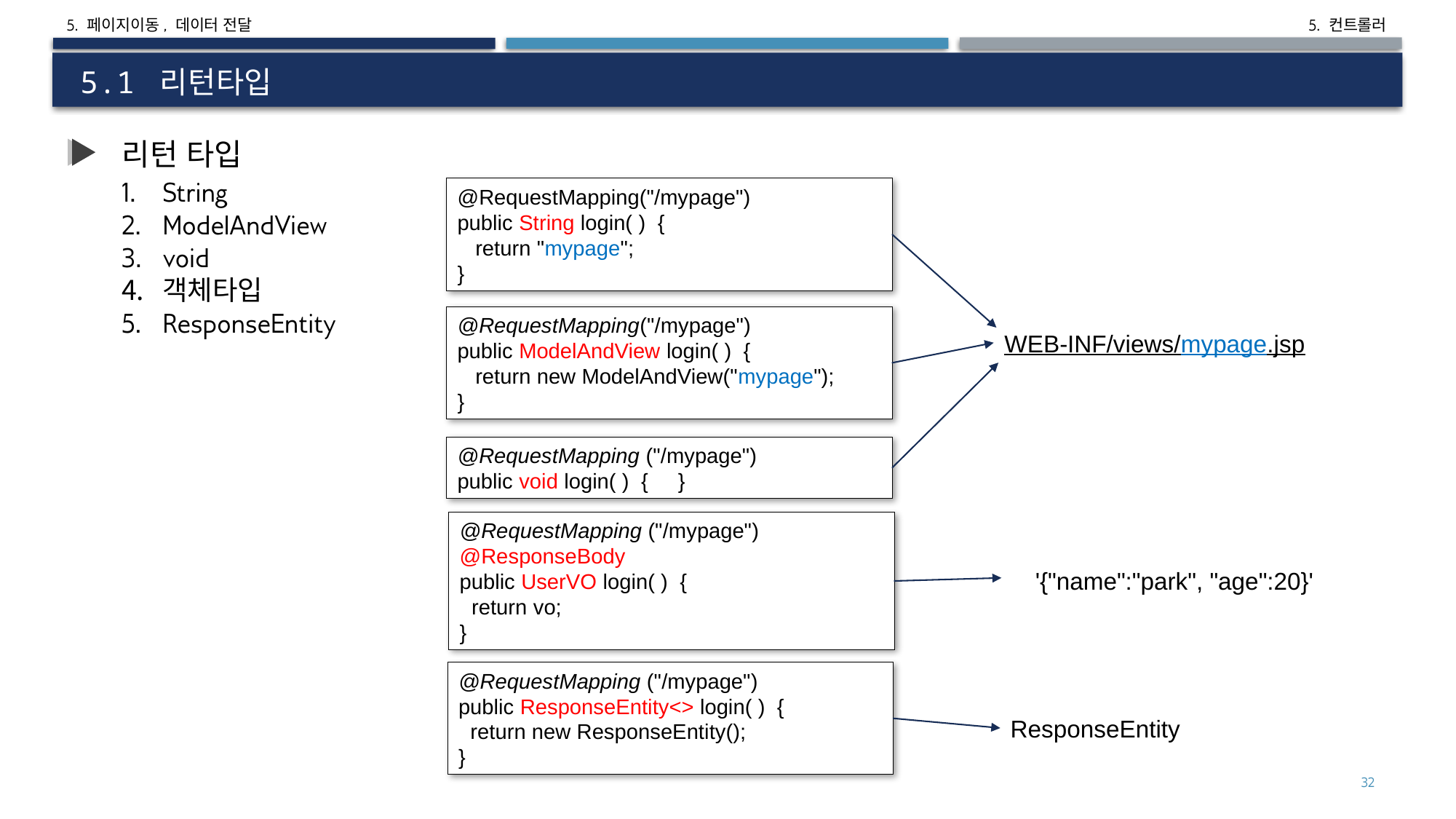

5. 페이지이동, 데이터 전달
# 5.1 리턴타입
리턴 타입

String
ModelAndView
void
객체타입
ResponseEntity
@RequestMapping("/mypage")
public String login( )  {
   return "mypage";
}
@RequestMapping("/mypage")
public ModelAndView login( )  {
   return new ModelAndView("mypage");
}
WEB-INF/views/mypage.jsp
@RequestMapping ("/mypage")
public void login( )  {     }
@RequestMapping ("/mypage")
@ResponseBody
public UserVO login( )  {
  return vo;
}
'{"name":"park", "age":20}'
@RequestMapping ("/mypage")
public ResponseEntity<> login( )  {
  return new ResponseEntity();
}
ResponseEntity

32